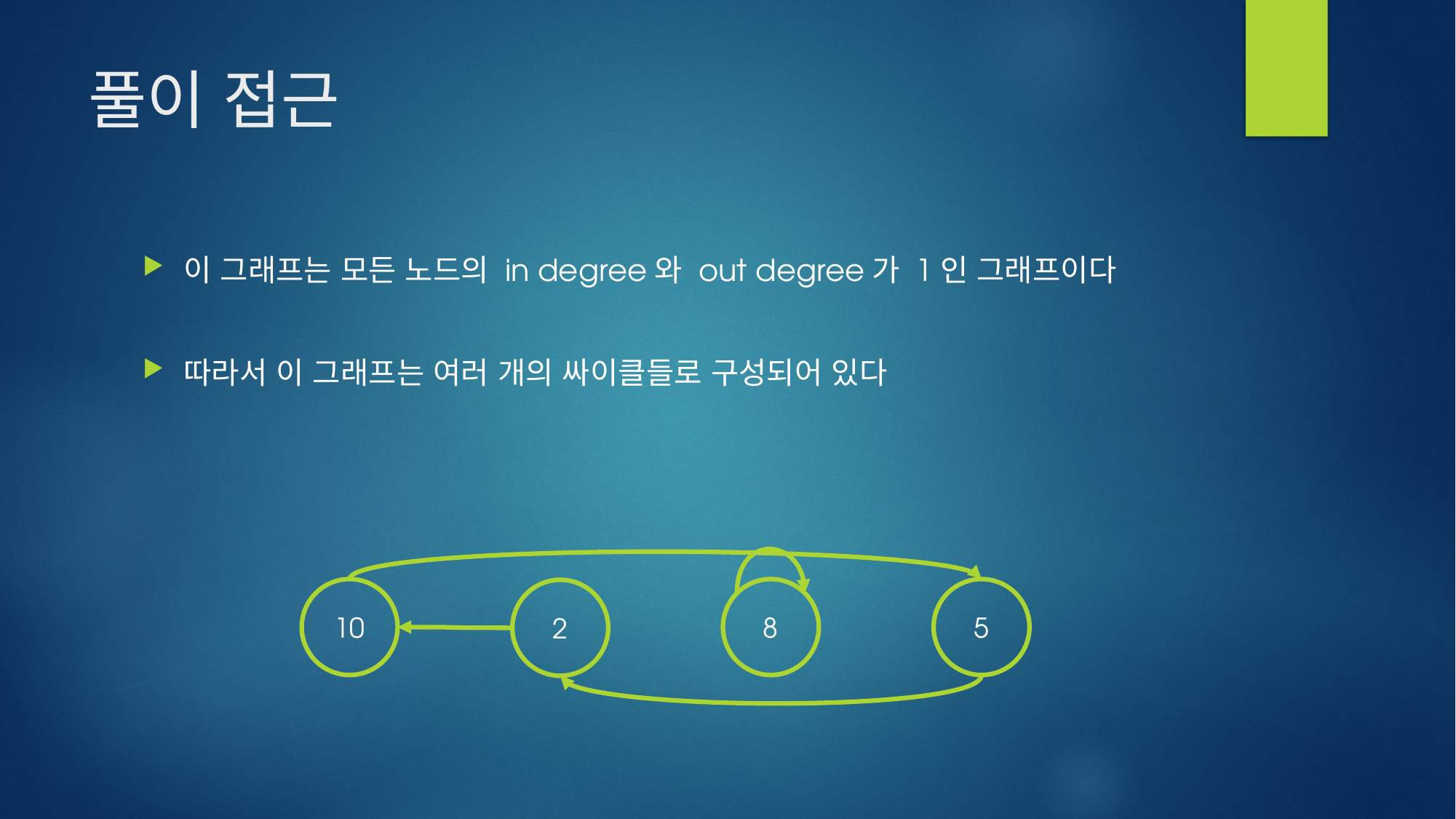

# 풀이 접근
이 그래프는 모든 노드의 in degree와 out degree가 1인 그래프이다

따라서 이 그래프는 여러 개의 싸이클들로 구성되어 있다
10
8
5
2